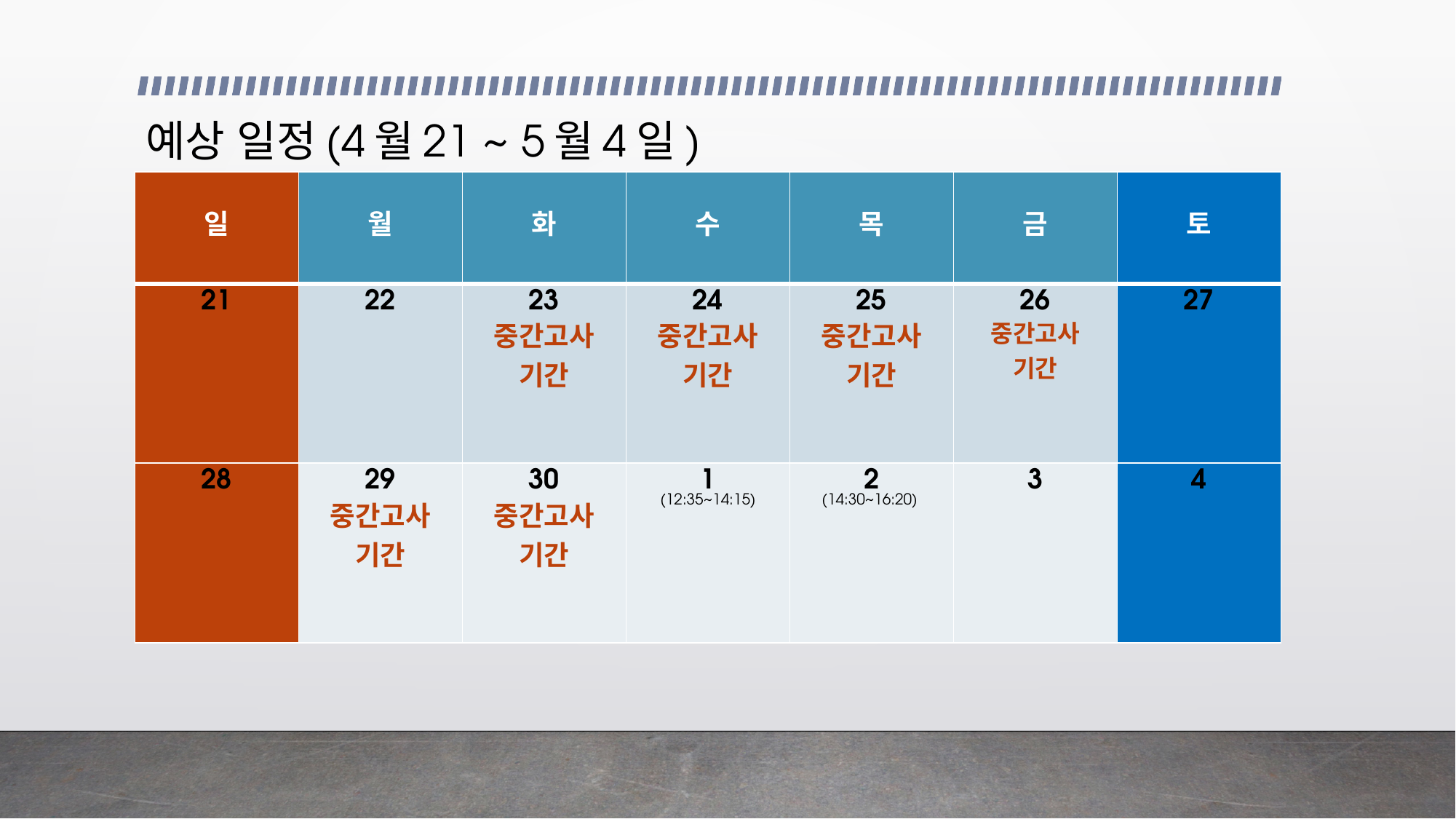

# 예상 일정(4월21 ~ 5월4일)
| 일 | 월 | 화 | 수 | 목 | 금 | 토 |
| --- | --- | --- | --- | --- | --- | --- |
| 21 | 22 | 23 중간고사 기간 | 24 중간고사 기간 | 25 중간고사 기간 | 26 중간고사 기간 | 27 |
| 28 | 29 중간고사 기간 | 30 중간고사 기간 | 1 (12:35~14:15) | 2 (14:30~16:20) | 3 | 4 |